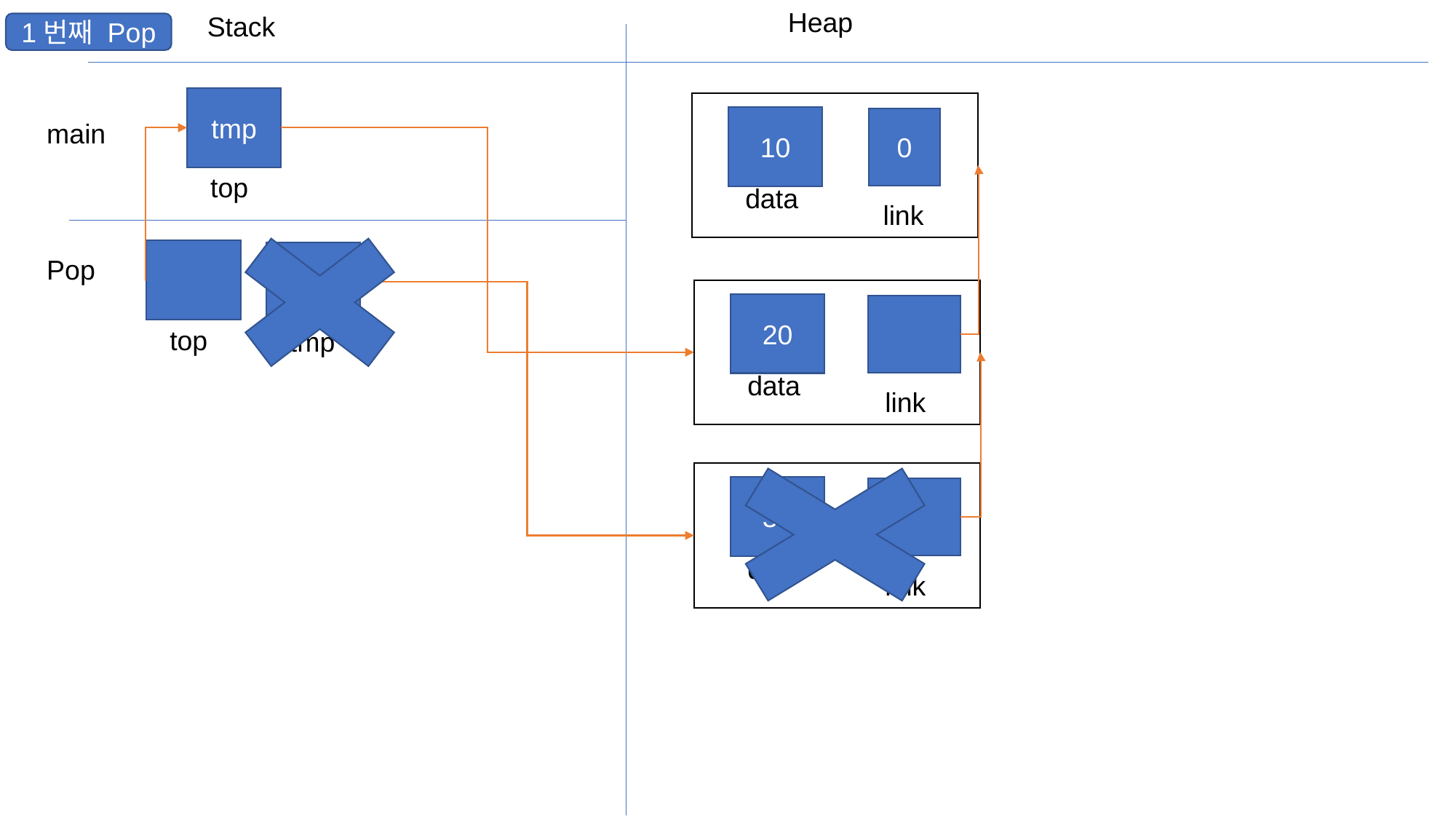

Heap
Stack
1번째 Pop
tmp

10
0
main
top
data
link

Pop

20

top
tmp
data
link

30

data
link